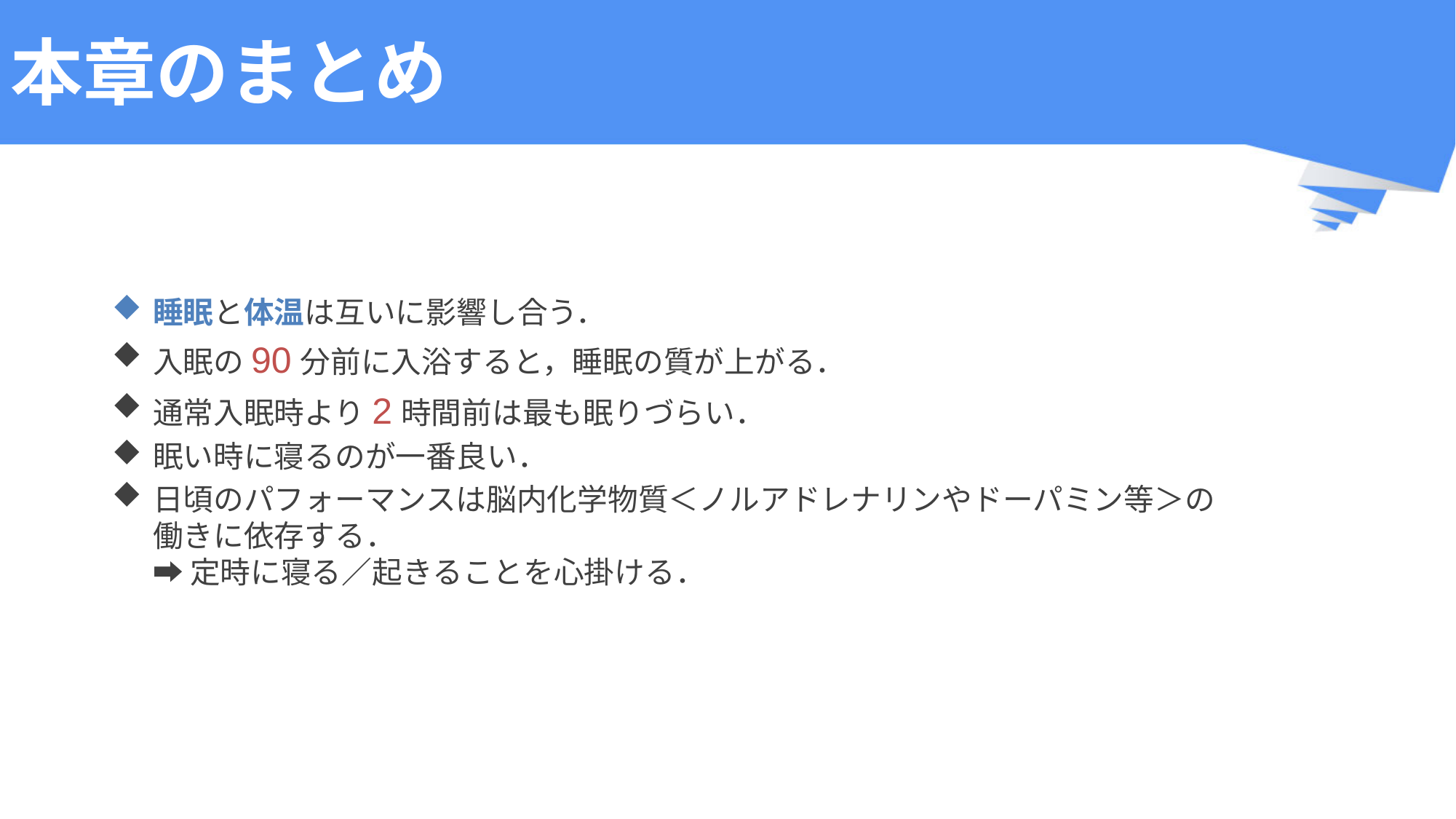

# 本章のまとめ

睡眠と体温は互いに影響し合う．
入眠の90分前に入浴すると，睡眠の質が上がる．
通常入眠時より2時間前は最も眠りづらい．
眠い時に寝るのが一番良い．
日頃のパフォーマンスは脳内化学物質＜ノルアドレナリンやドーパミン等＞の
働きに依存する．
➡ 定時に寝る／起きることを心掛ける．